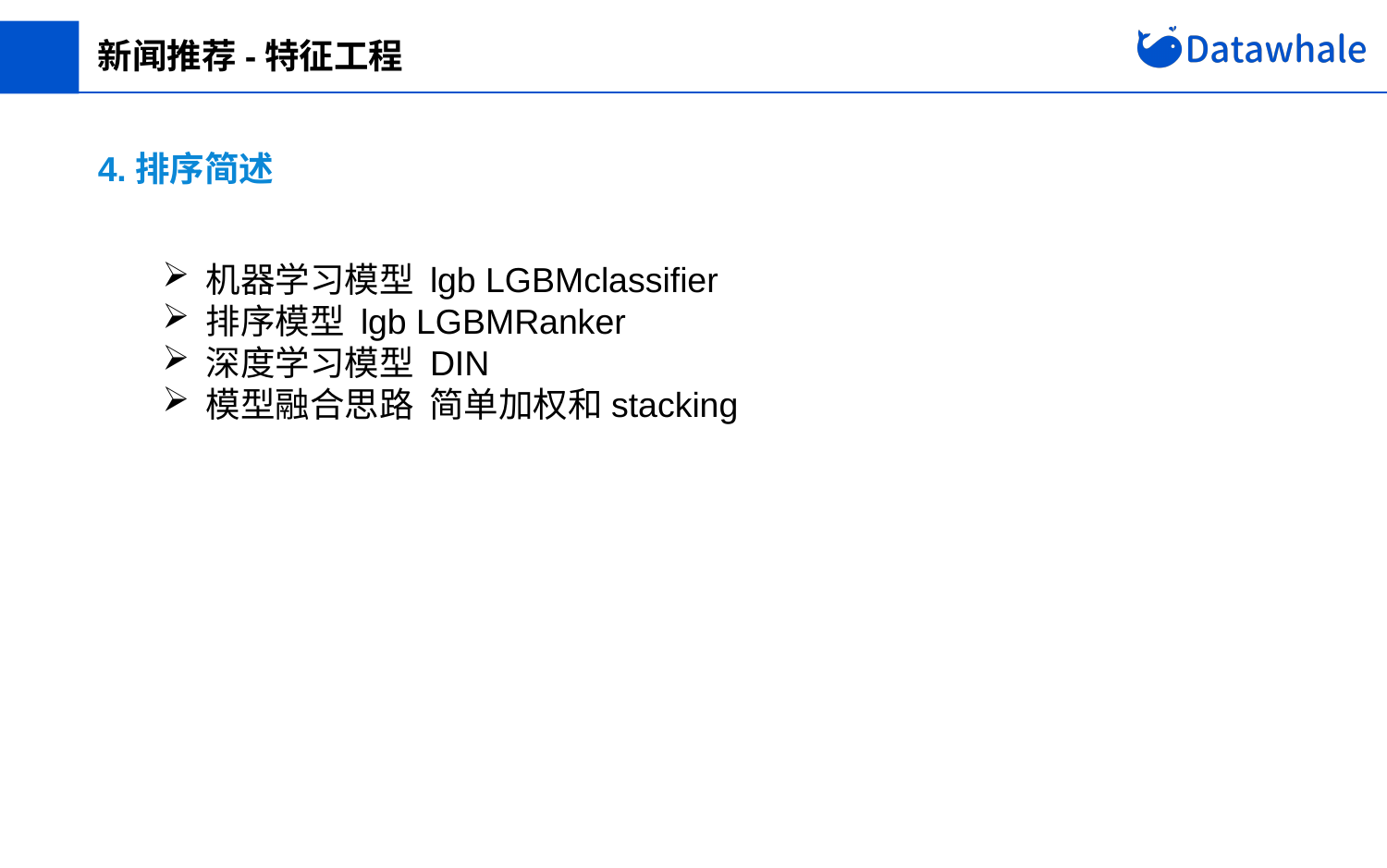

新闻推荐-特征工程
4.排序简述

机器学习模型 lgb LGBMclassifier
排序模型 lgb LGBMRanker
深度学习模型 DIN
模型融合思路  简单加权和stacking